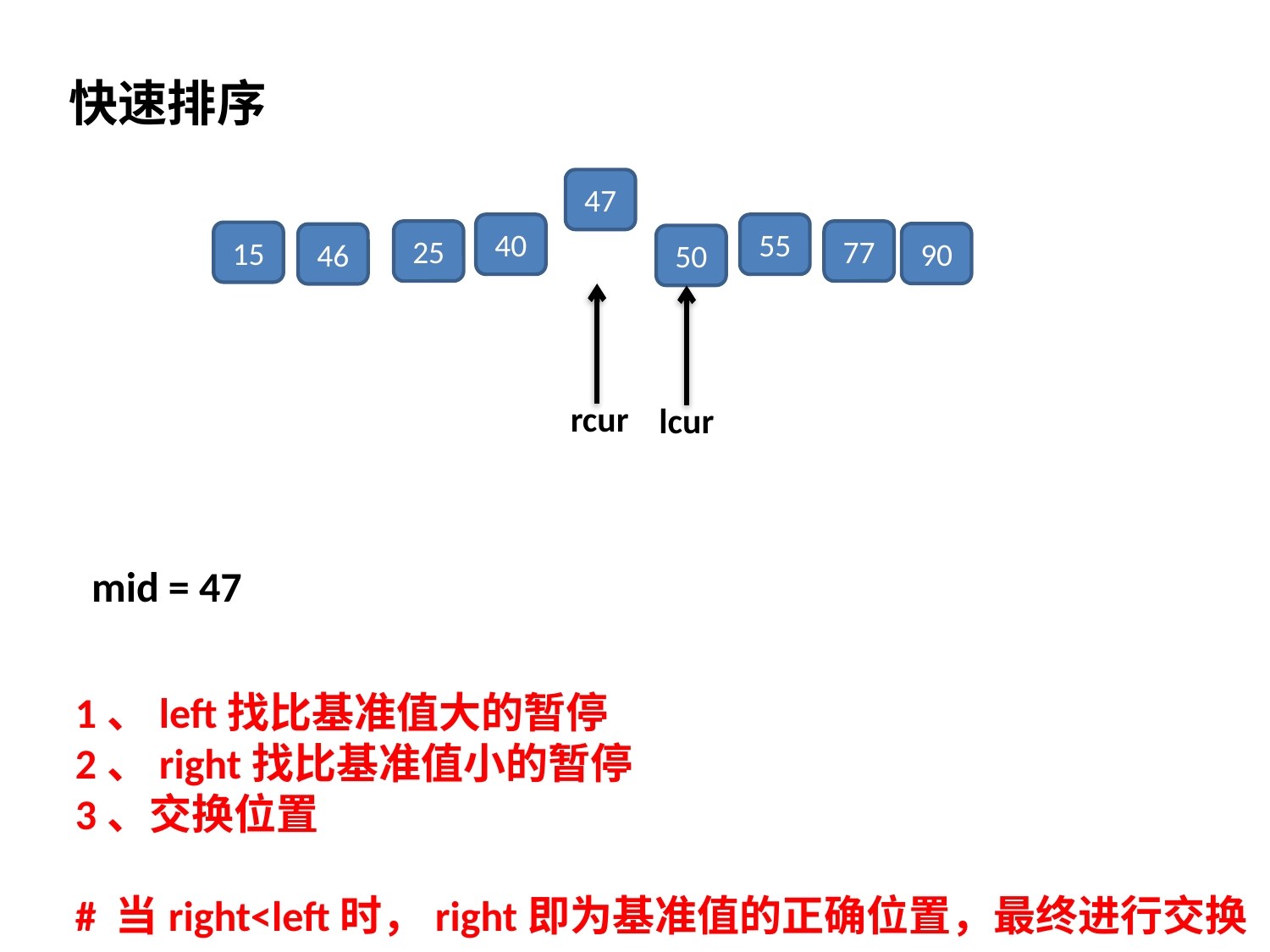

快速排序
47
55
40
77
25
15
90
46
50
rcur
lcur
mid = 47
1、left找比基准值大的暂停
2、right找比基准值小的暂停
3、交换位置

# 当right<left时，right即为基准值的正确位置，最终进行交换